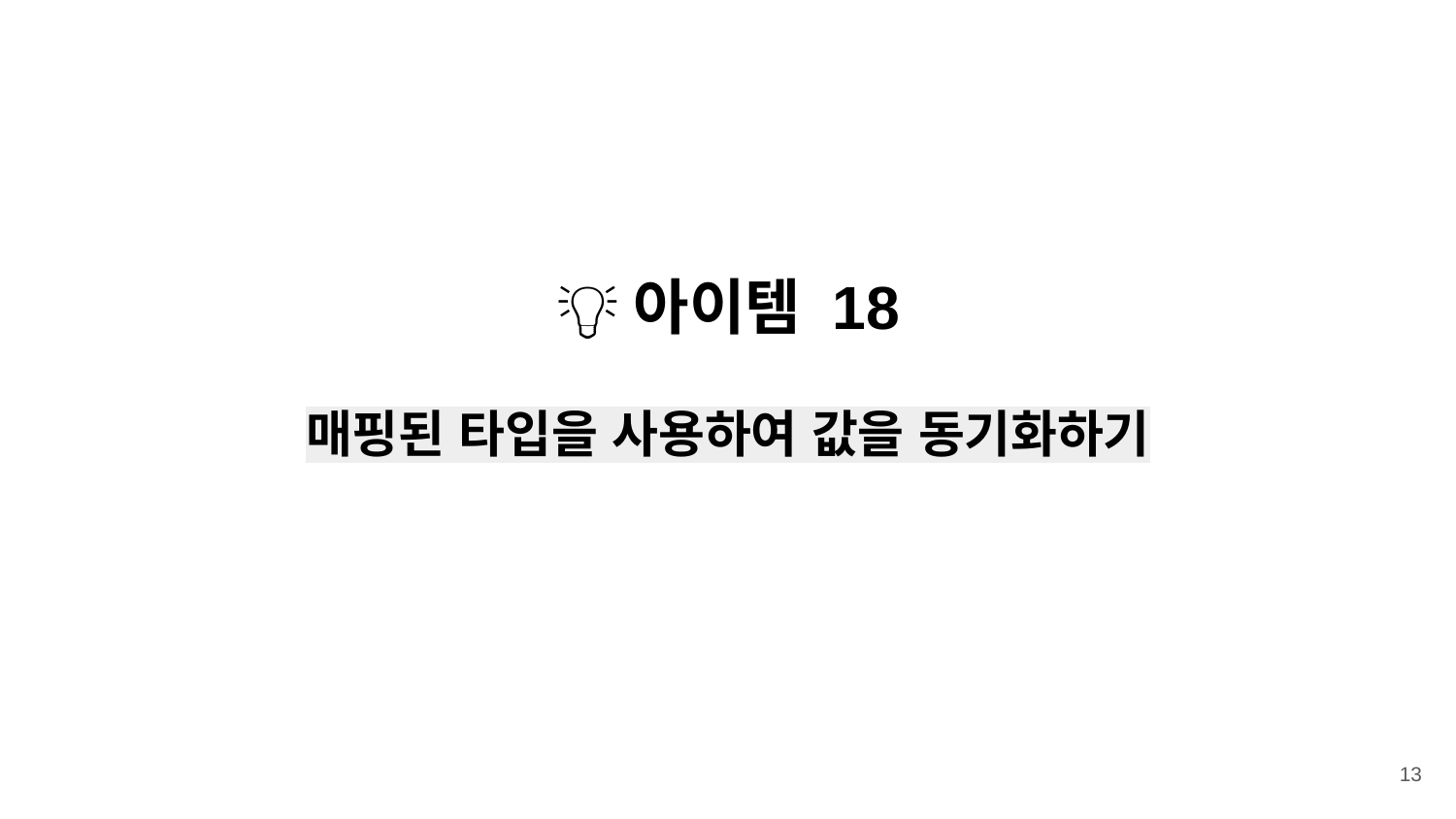

💡아이템 18

매핑된 타입을 사용하여 값을 동기화하기
13